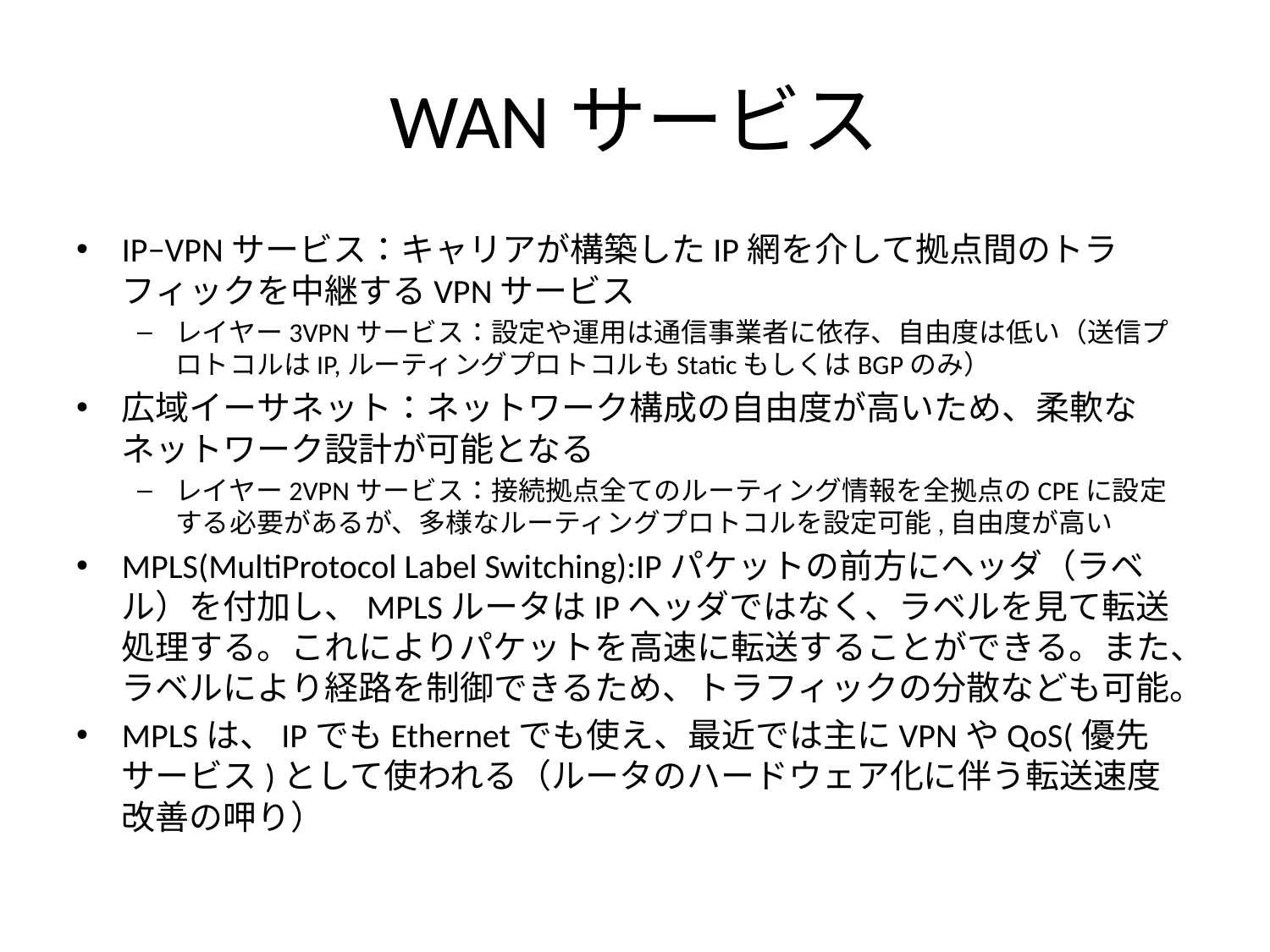

# WANサービス
IP−VPNサービス：キャリアが構築したIP網を介して拠点間のトラフィックを中継するVPNサービス
レイヤー3VPNサービス：設定や運用は通信事業者に依存、自由度は低い（送信プロトコルはIP,ルーティングプロトコルもStaticもしくはBGPのみ）
広域イーサネット：ネットワーク構成の自由度が高いため、柔軟なネットワーク設計が可能となる
レイヤー2VPNサービス：接続拠点全てのルーティング情報を全拠点のCPEに設定する必要があるが、多様なルーティングプロトコルを設定可能,自由度が高い
MPLS(MultiProtocol Label Switching):IPパケットの前方にヘッダ（ラベル）を付加し、MPLSルータはIPヘッダではなく、ラベルを見て転送処理する。これによりパケットを高速に転送することができる。また、ラベルにより経路を制御できるため、トラフィックの分散なども可能。
MPLSは、IPでもEthernetでも使え、最近では主にVPNやQoS(優先サービス)として使われる（ルータのハードウェア化に伴う転送速度改善の呷り）